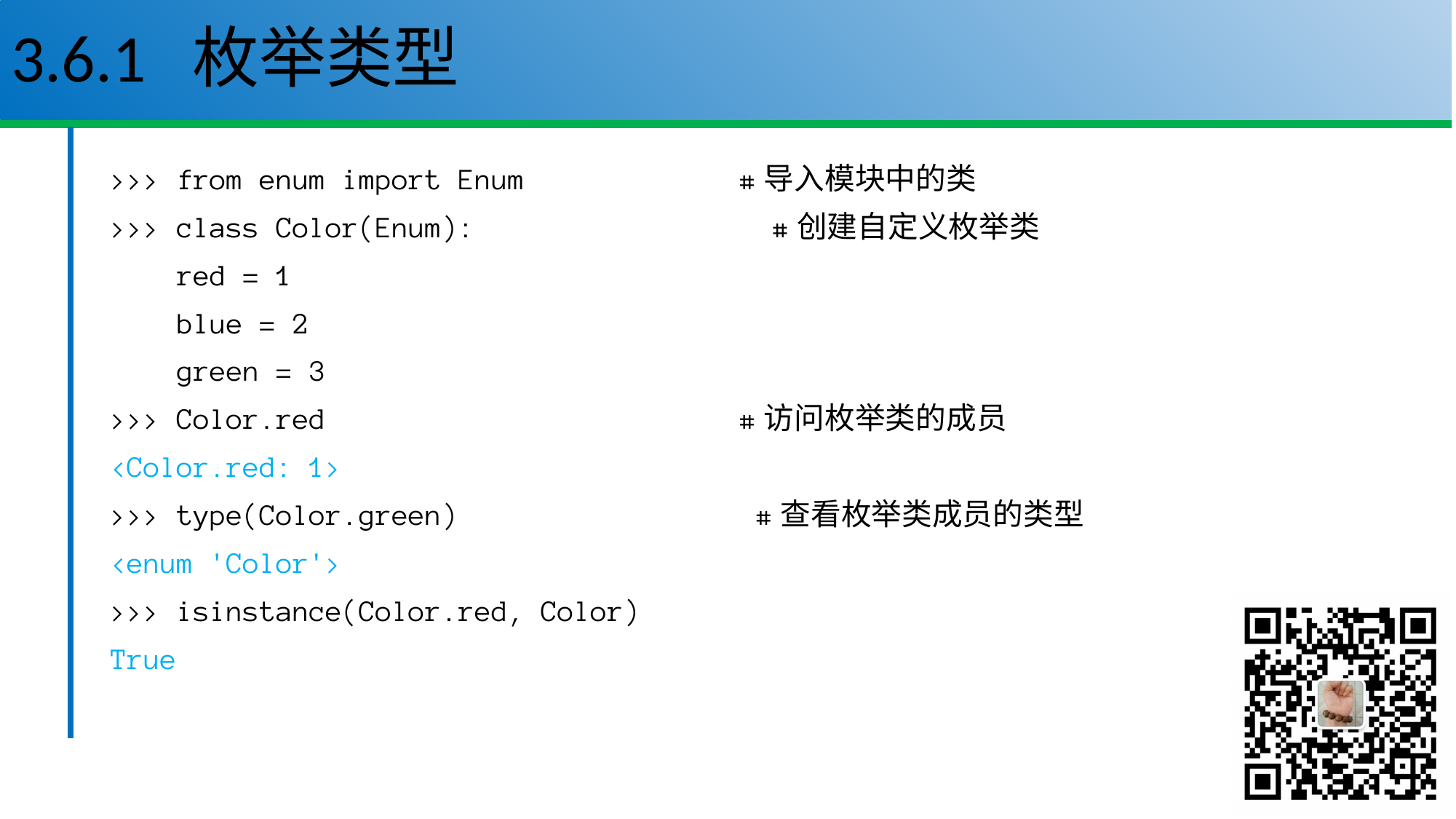

# 3.6.1  枚举类型
>>> from enum import Enum             #导入模块中的类
>>> class Color(Enum):                  #创建自定义枚举类
    red = 1
    blue = 2
    green = 3
>>> Color.red                         #访问枚举类的成员
<Color.red: 1>
>>> type(Color.green)                  #查看枚举类成员的类型
<enum 'Color'>
>>> isinstance(Color.red, Color)
True
83